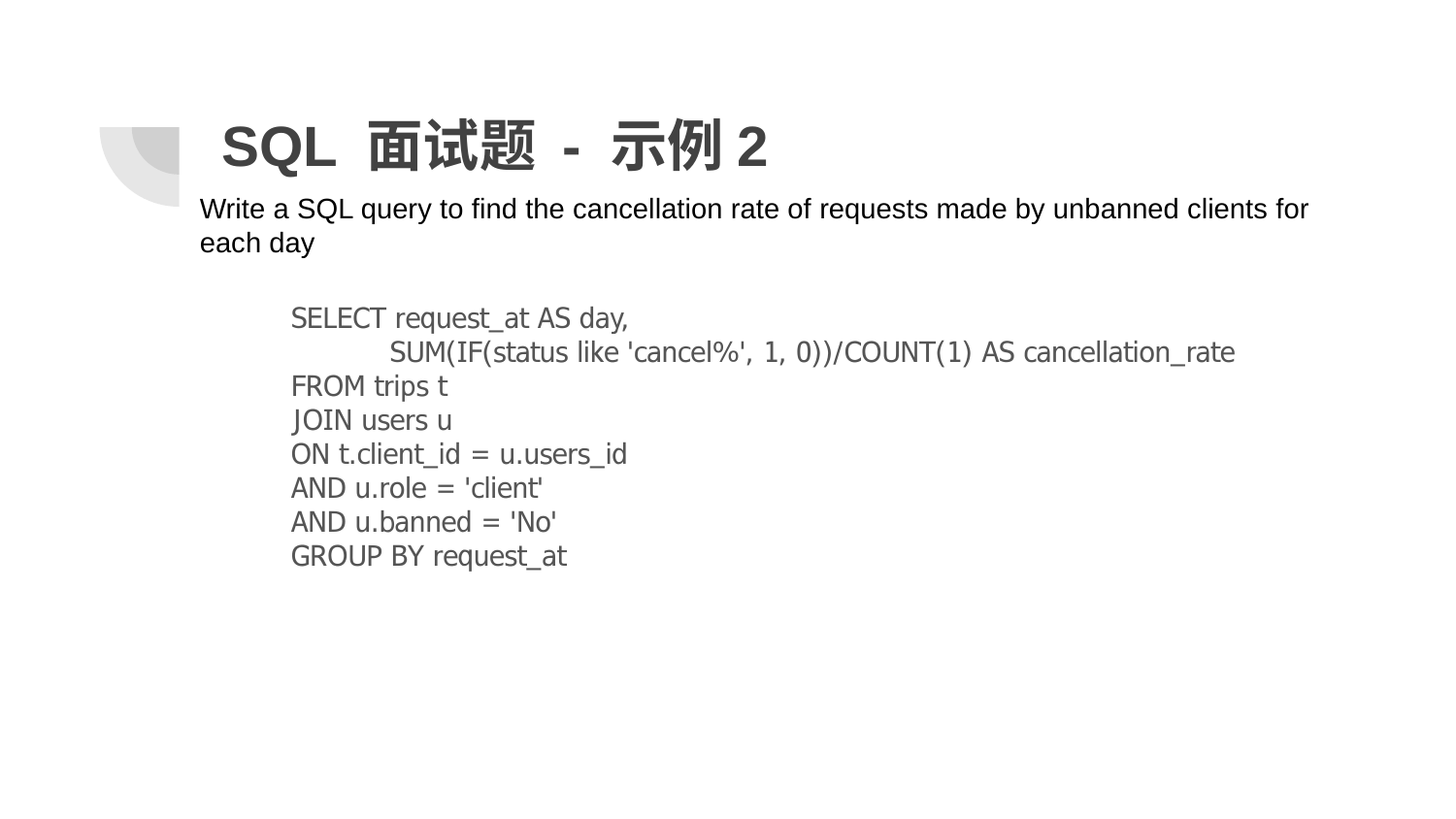

# SQL 面试题 - 示例2
Write a SQL query to find the cancellation rate of requests made by unbanned clients for each day

SELECT request_at AS day,
           SUM(IF(status like 'cancel%', 1, 0))/COUNT(1) AS cancellation_rate
FROM trips t
JOIN users u
ON t.client_id = u.users_id
AND u.role = 'client'
AND u.banned = 'No'
GROUP BY request_at